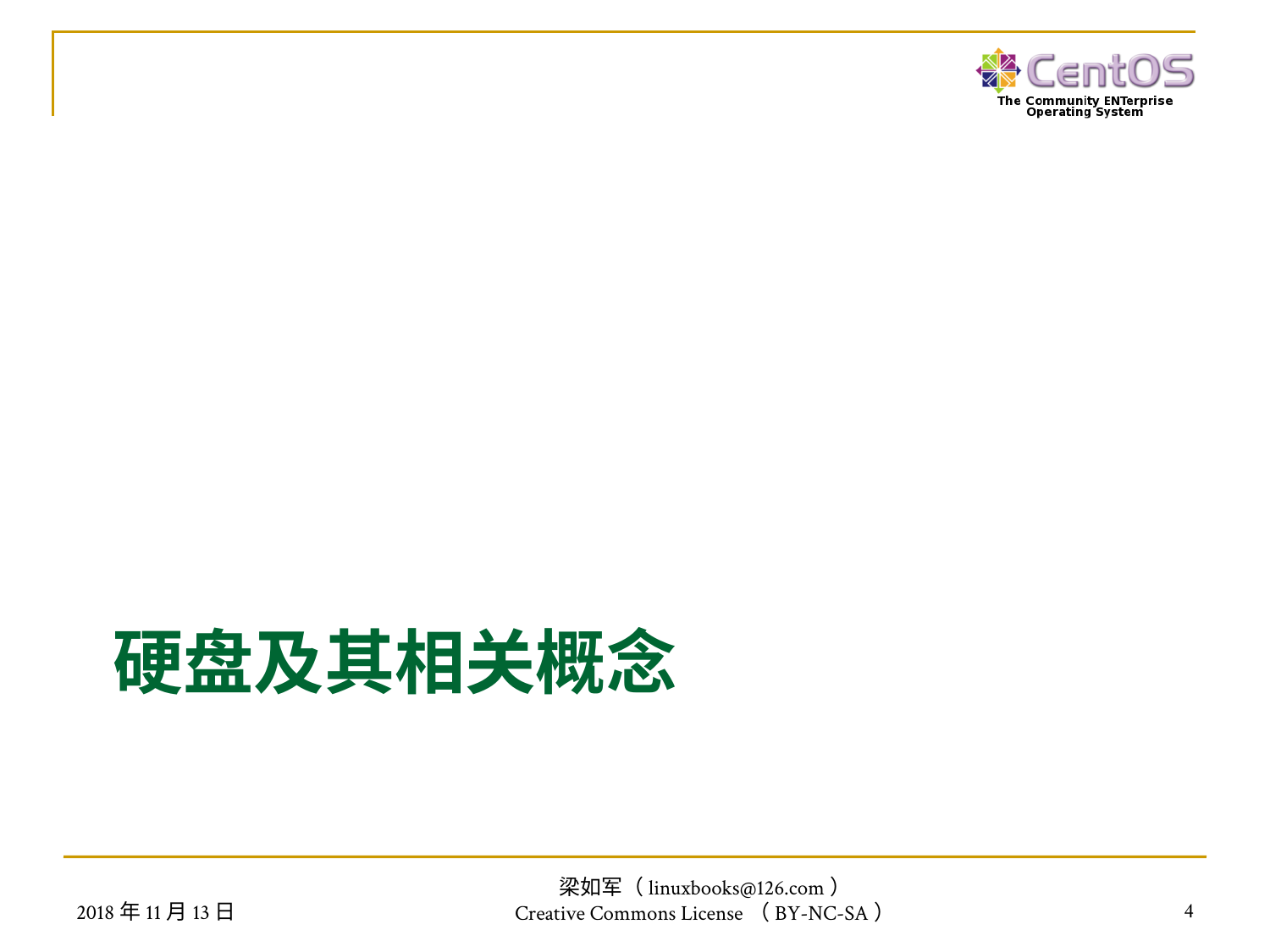

# 硬盘及其相关概念
2018年11月13日
4
梁如军（linuxbooks@126.com）
Creative Commons License（BY-NC-SA）